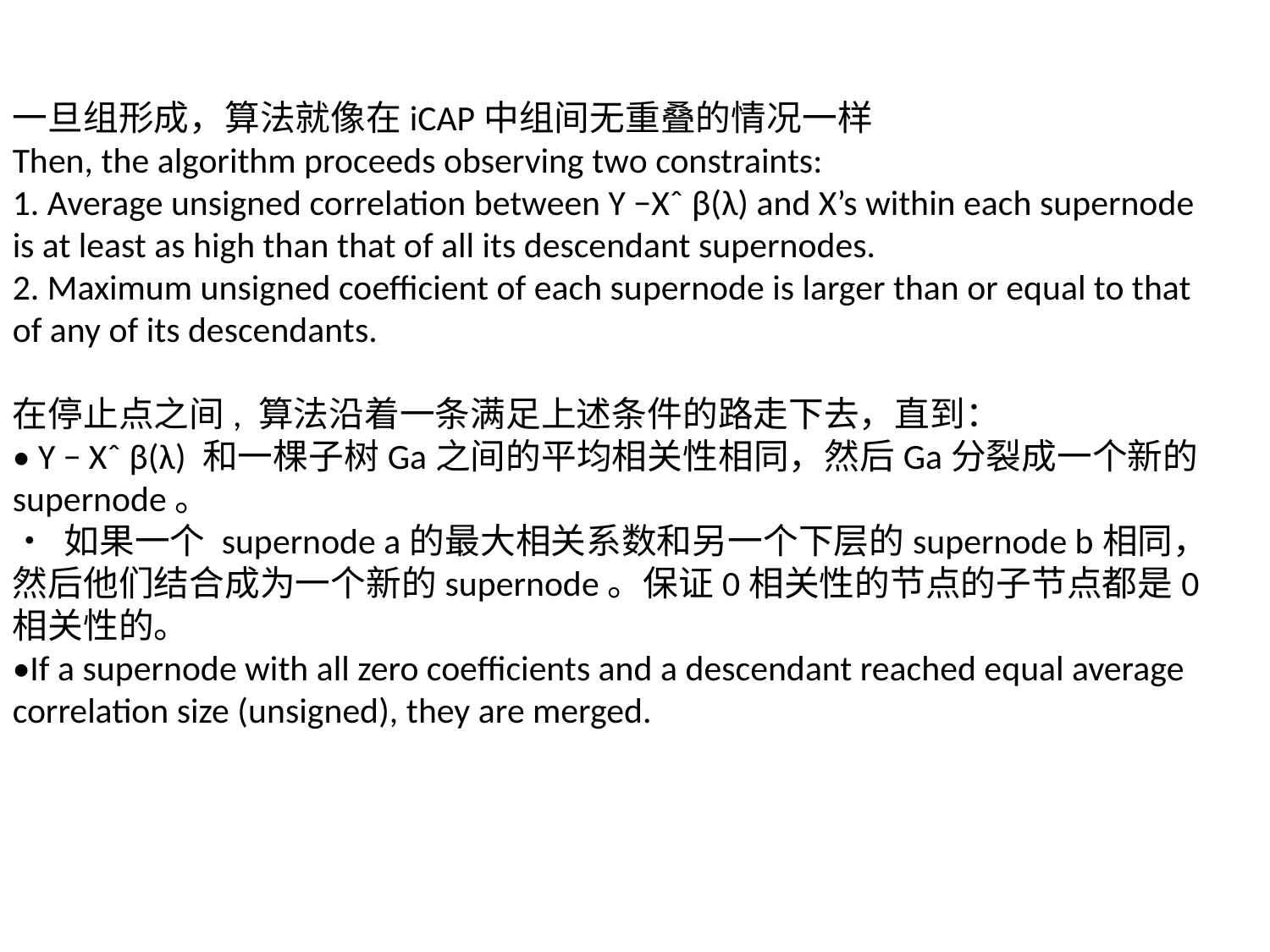

一旦组形成，算法就像在iCAP中组间无重叠的情况一样
Then, the algorithm proceeds observing two constraints:
1. Average unsigned correlation between Y −Xˆ β(λ) and X’s within each supernode is at least as high than that of all its descendant supernodes.
2. Maximum unsigned coefficient of each supernode is larger than or equal to that of any of its descendants.

在停止点之间, 算法沿着一条满足上述条件的路走下去，直到：
• Y − Xˆ β(λ) 和一棵子树Ga之间的平均相关性相同，然后Ga分裂成一个新的supernode。
• 如果一个 supernode a的最大相关系数和另一个下层的supernode b相同，然后他们结合成为一个新的supernode。保证0相关性的节点的子节点都是0相关性的。
•If a supernode with all zero coefficients and a descendant reached equal average correlation size (unsigned), they are merged.